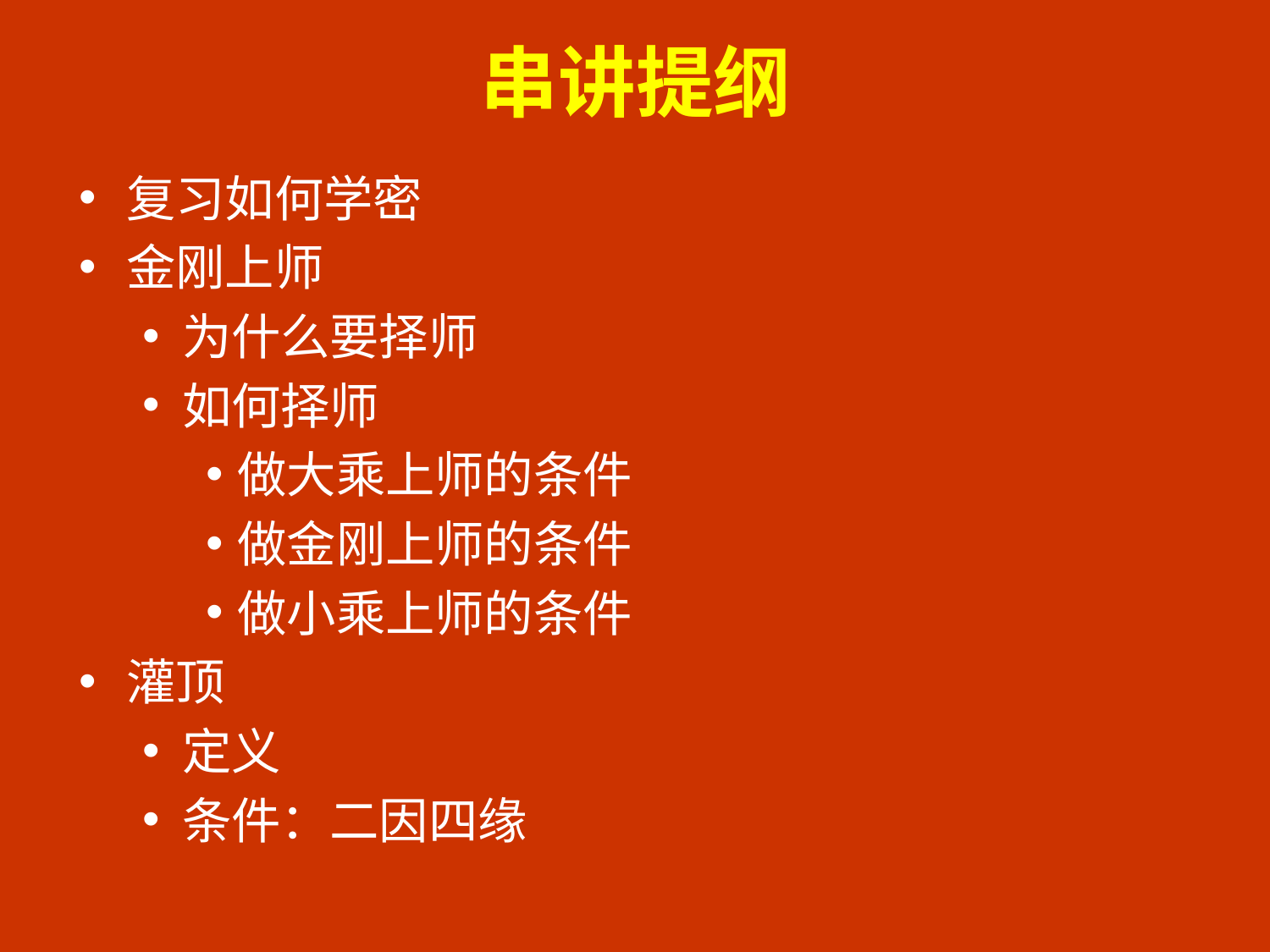

# 串讲提纲
复习如何学密
金刚上师
为什么要择师
如何择师
做大乘上师的条件
做金刚上师的条件
做小乘上师的条件
灌顶
定义
条件：二因四缘